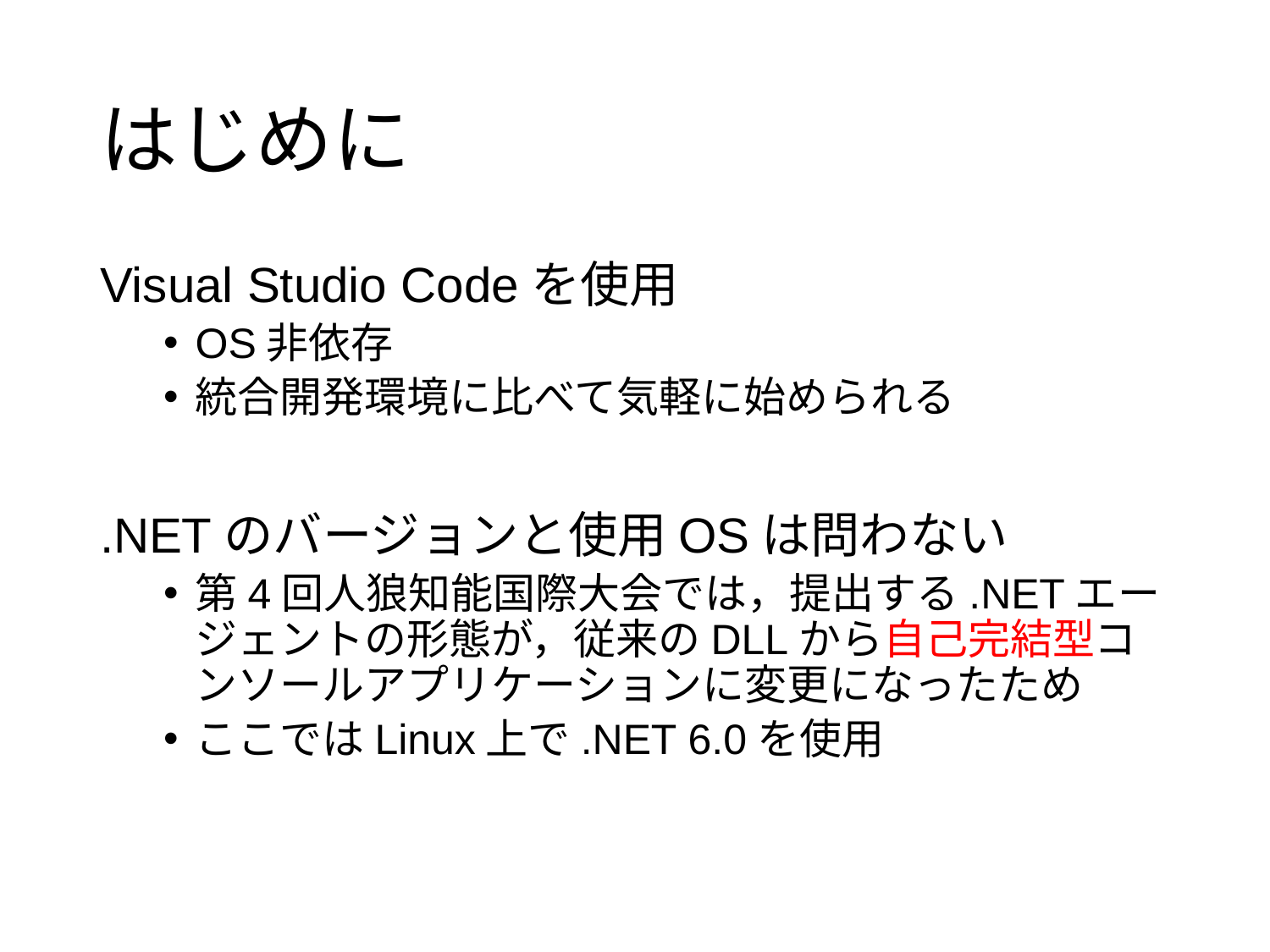

# はじめに
Visual Studio Codeを使用
OS非依存
統合開発環境に比べて気軽に始められる

.NETのバージョンと使用OSは問わない
第4回人狼知能国際大会では，提出する.NETエージェントの形態が，従来のDLLから自己完結型コンソールアプリケーションに変更になったため
ここではLinux上で.NET 6.0を使用